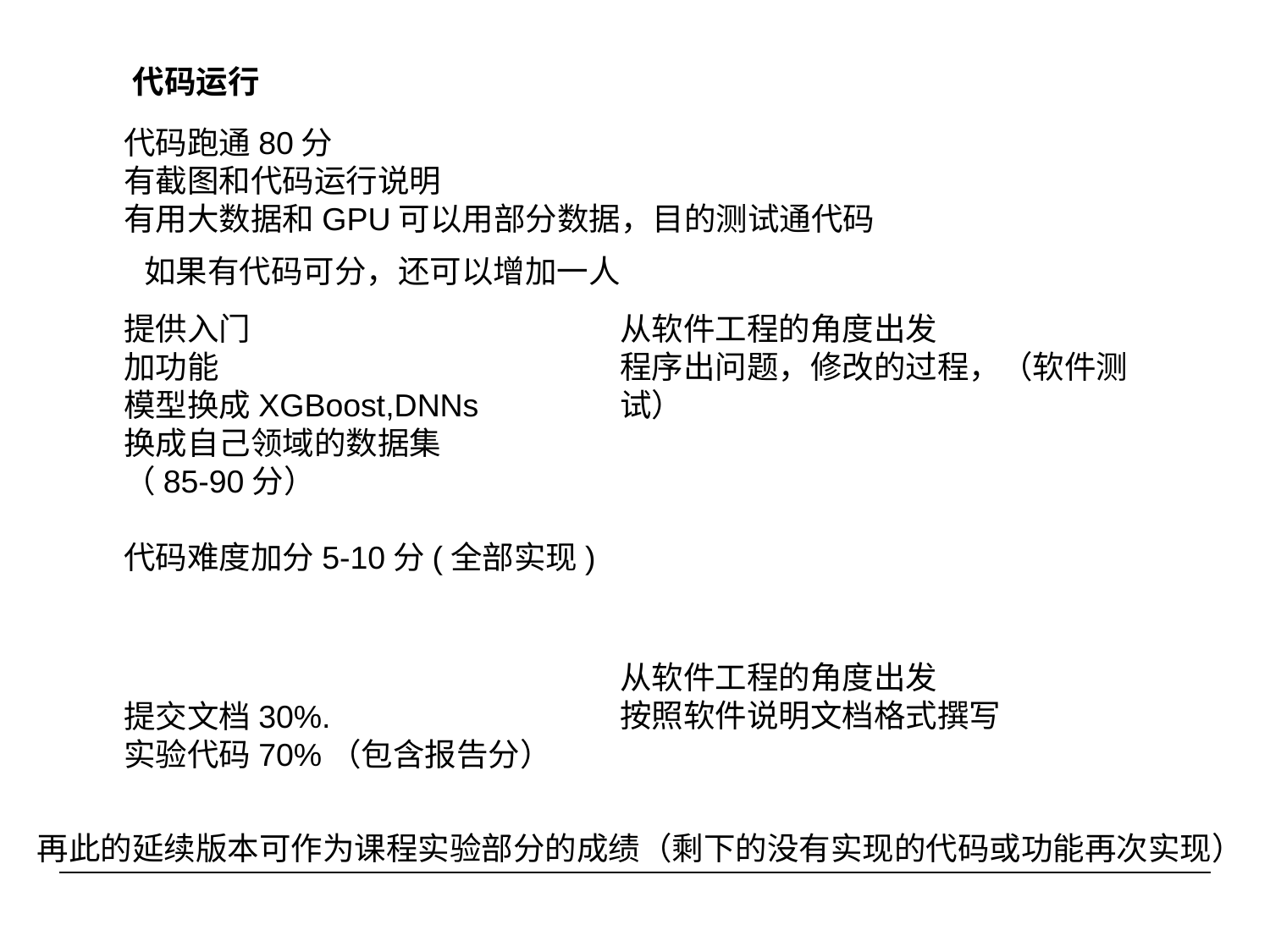

代码运行
代码跑通80分
有截图和代码运行说明
有用大数据和GPU可以用部分数据，目的测试通代码
如果有代码可分，还可以增加一人
提供入门
加功能
模型换成XGBoost,DNNs
换成自己领域的数据集
（85-90分）

代码难度加分5-10分(全部实现)
从软件工程的角度出发
程序出问题，修改的过程，（软件测试）

从软件工程的角度出发
按照软件说明文档格式撰写

提交文档30%.
实验代码70%（包含报告分）
再此的延续版本可作为课程实验部分的成绩（剩下的没有实现的代码或功能再次实现）